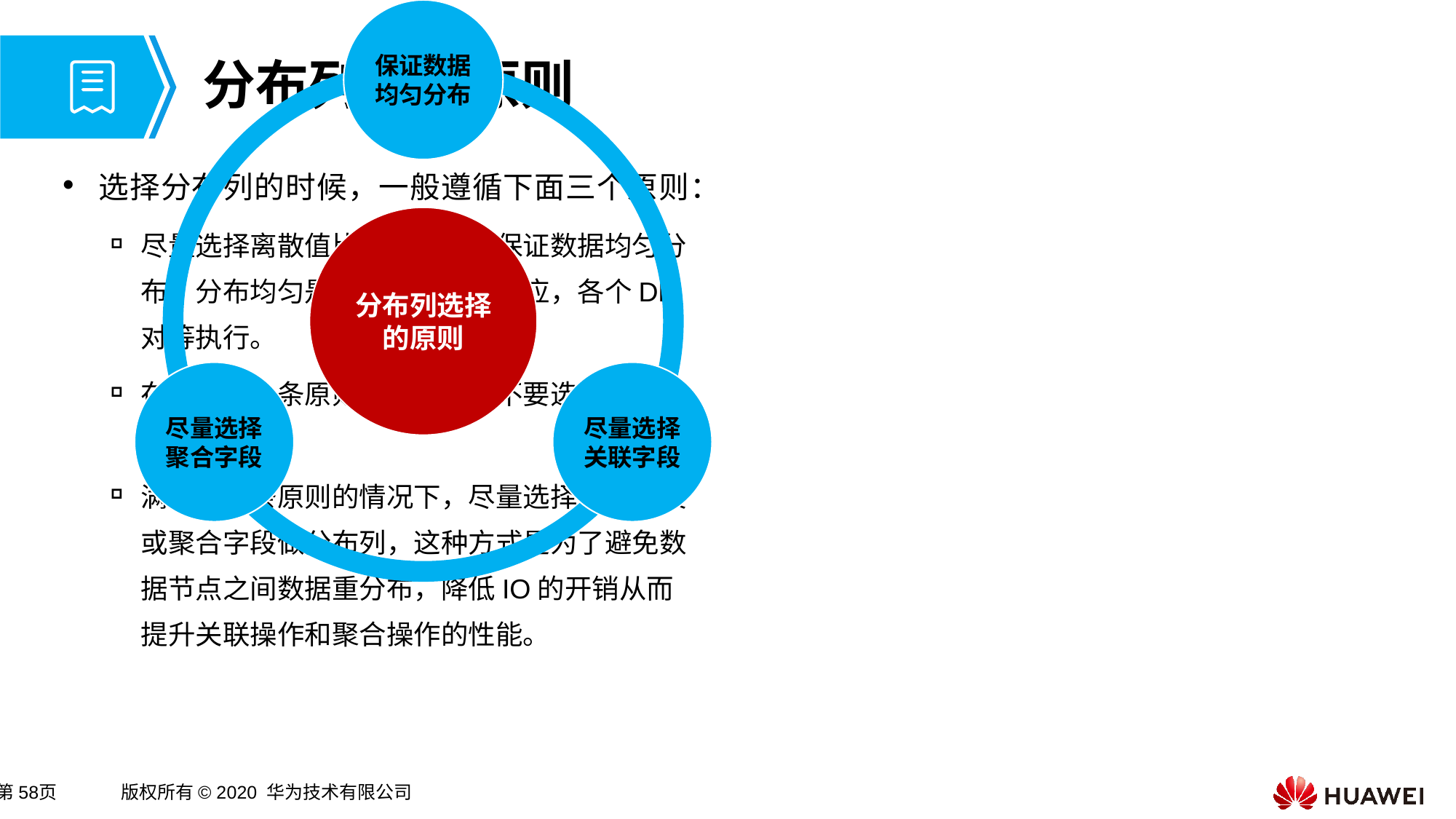

# 分布列选择原则
选择分布列的时候，一般遵循下面三个原则：
尽量选择离散值比较多的列，保证数据均匀分布。分布均匀是为了避免木桶效应，各个DN对等执行。
在满足第一条原则的情况下，不要选择存在常量过滤的列。
满足前两条原则的情况下，尽量选择关联字段或聚合字段做分布列，这种方式是为了避免数据节点之间数据重分布，降低IO的开销从而提升关联操作和聚合操作的性能。
分布列选择的原则
保证数据均匀分布
尽量选择关联字段
尽量选择聚合字段